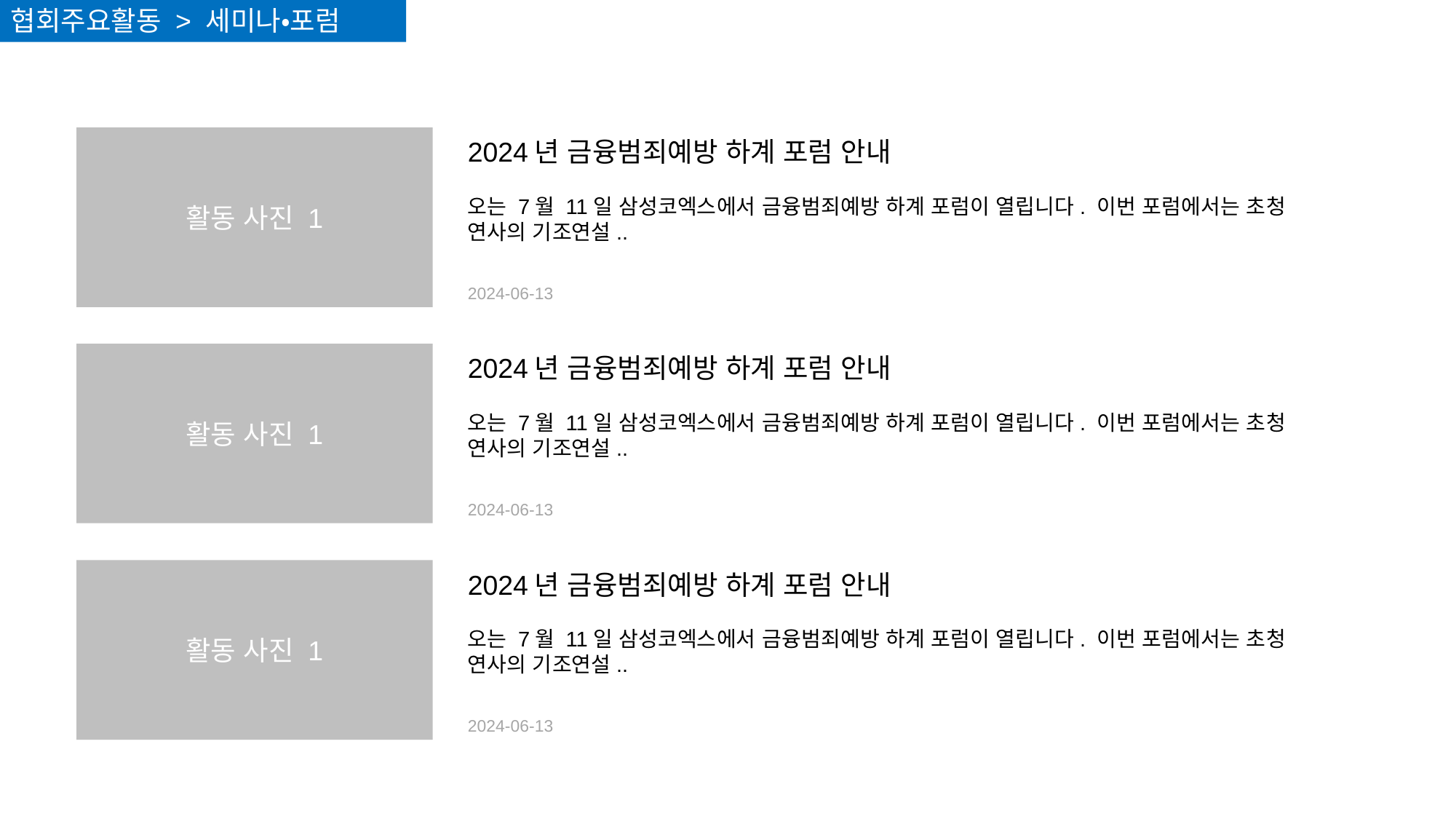

협회주요활동 > 세미나•포럼
활동 사진 1
2024년 금융범죄예방 하계 포럼 안내
오는 7월 11일 삼성코엑스에서 금융범죄예방 하계 포럼이 열립니다. 이번 포럼에서는 초청 연사의 기조연설..
2024-06-13
활동 사진 1
2024년 금융범죄예방 하계 포럼 안내
오는 7월 11일 삼성코엑스에서 금융범죄예방 하계 포럼이 열립니다. 이번 포럼에서는 초청 연사의 기조연설..
2024-06-13
활동 사진 1
2024년 금융범죄예방 하계 포럼 안내
오는 7월 11일 삼성코엑스에서 금융범죄예방 하계 포럼이 열립니다. 이번 포럼에서는 초청 연사의 기조연설..
2024-06-13